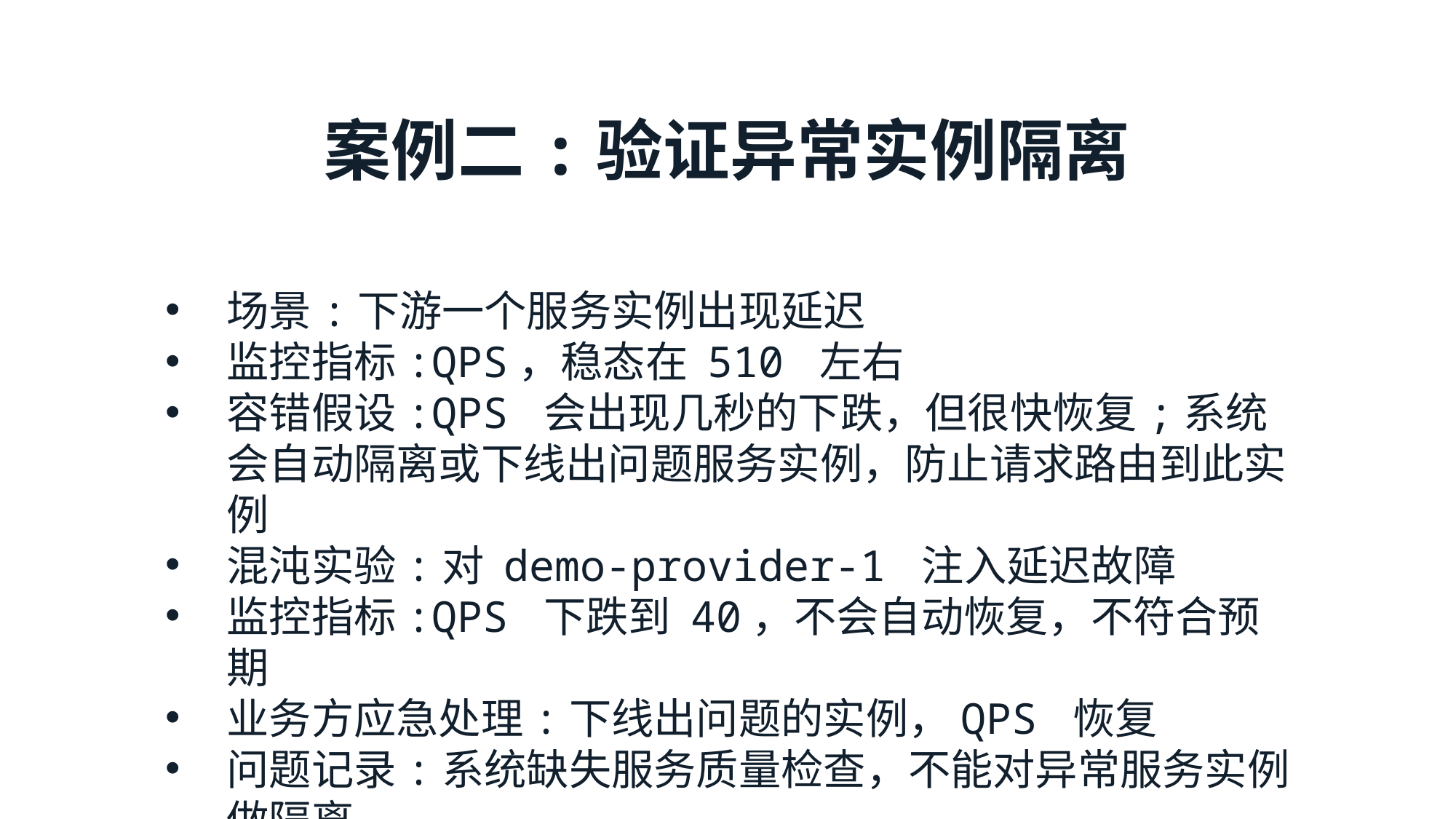

案例二:验证异常实例隔离
场景:下游⼀个服务实例出现延迟
监控指标:QPS，稳态在 510 左右
容错假设:QPS 会出现几秒的下跌，但很快恢复;系统会自动隔离或下线出问题服务实例，防⽌请求路由到此实例
混沌实验:对 demo-provider-1 注⼊延迟故障
监控指标:QPS 下跌到 40，不会⾃动恢复，不符合预期
业务方应急处理:下线出问题的实例，QPS 恢复
问题记录:系统缺失服务质量检查，不能对异常服务实例做隔离